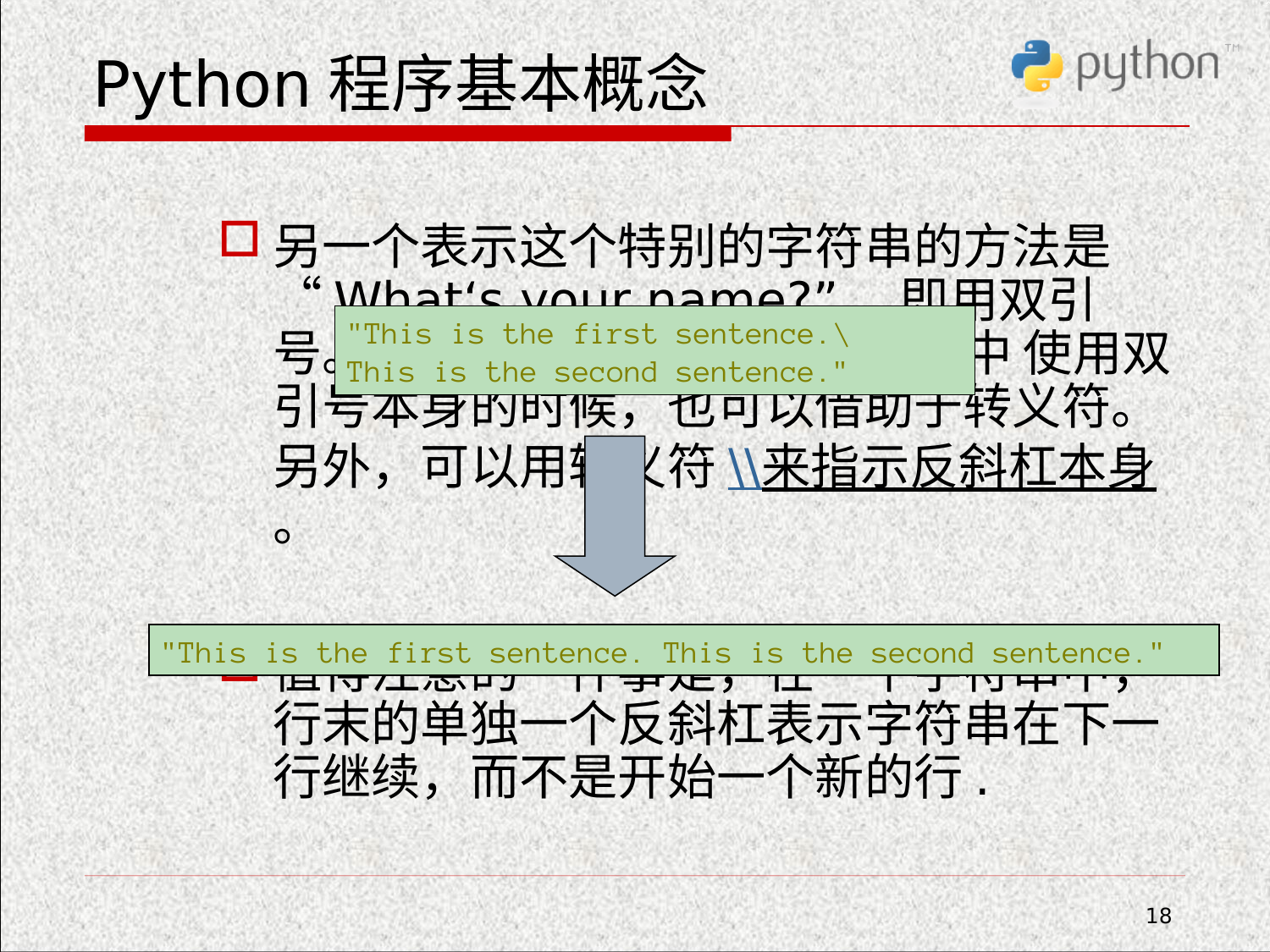

# Python程序基本概念

另一个表示这个特别的字符串的方法是“What‘s your name?”，即用双引号。类似地，要在双引号字符串中 使用双引号本身的时候，也可以借助于转义符。另外，可以用转义符\\来指示反斜杠本身。

值得注意的一件事是，在一个字符串中，行末的单独一个反斜杠表示字符串在下一行继续，而不是开始一个新的行.
"This is the first sentence.\
This is the second sentence."

"This is the first sentence. This is the second sentence."
18